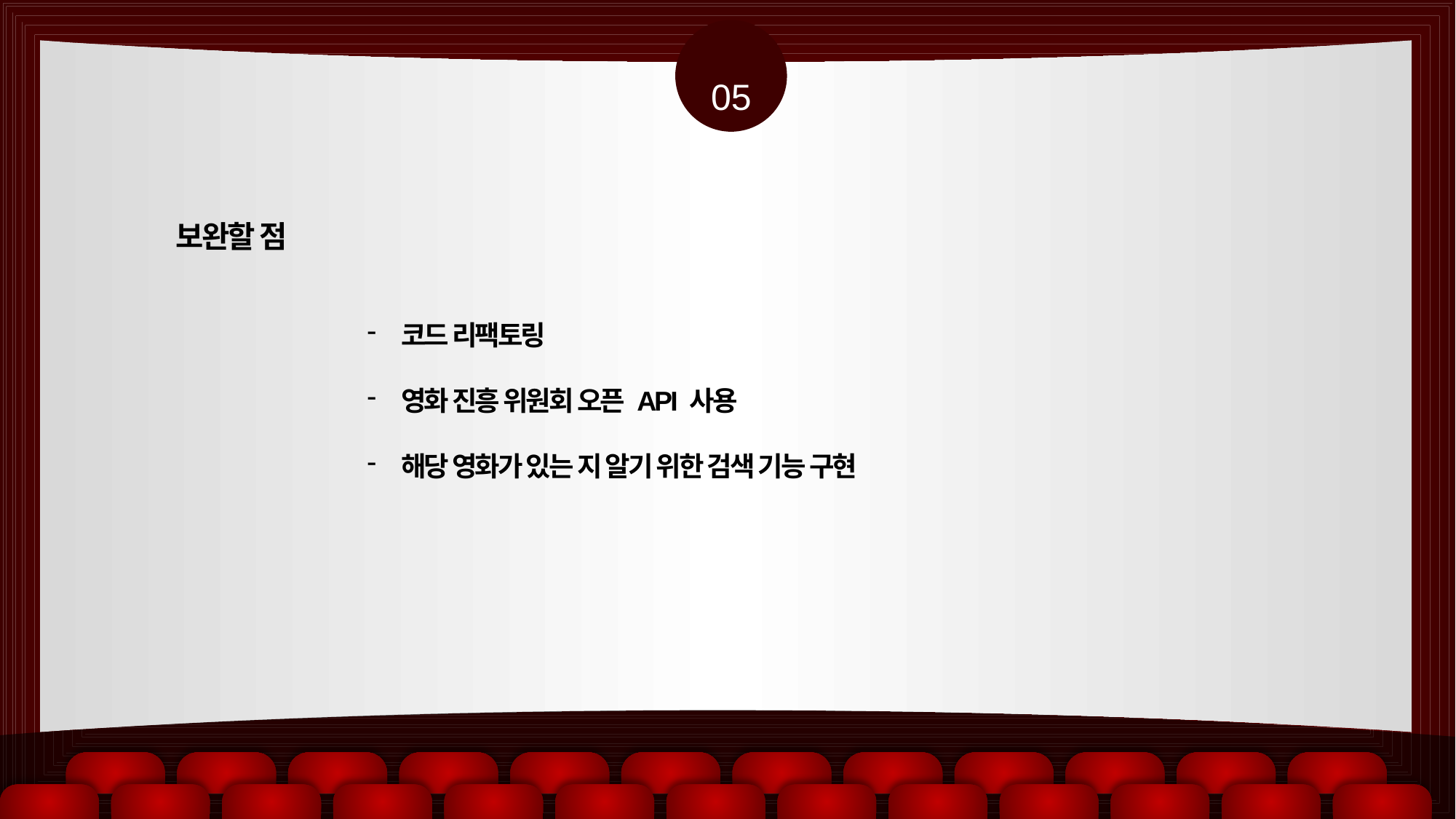

05
보완할 점
코드 리팩토링

영화 진흥 위원회 오픈 API 사용

해당 영화가 있는 지 알기 위한 검색 기능 구현